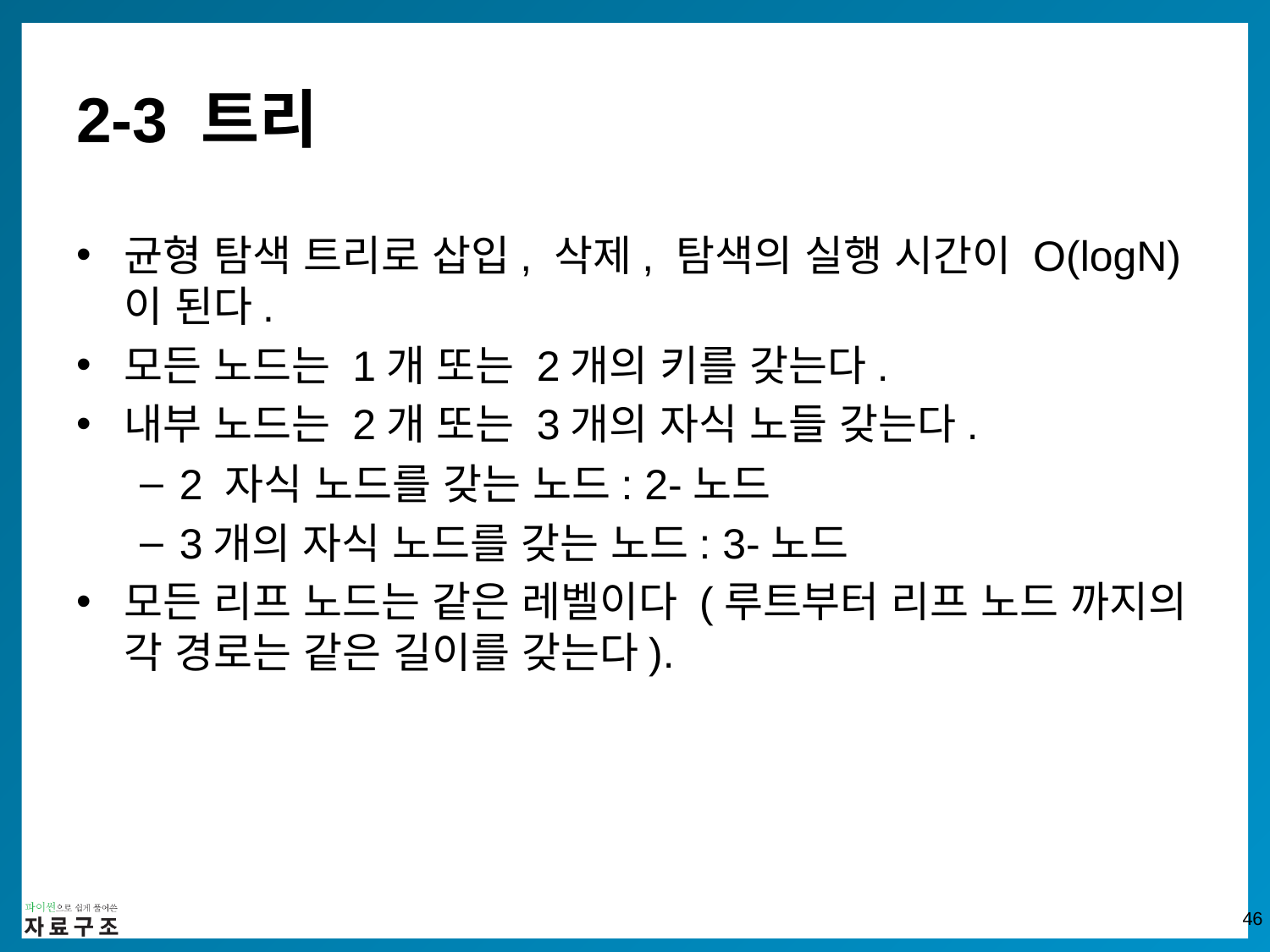

# 2-3 트리
균형 탐색 트리로 삽입, 삭제, 탐색의 실행 시간이 O(logN)이 된다.
모든 노드는 1개 또는 2개의 키를 갖는다.
내부 노드는 2개 또는 3개의 자식 노들 갖는다.
2 자식 노드를 갖는 노드: 2-노드
3개의 자식 노드를 갖는 노드: 3-노드
모든 리프 노드는 같은 레벨이다 (루트부터 리프 노드 까지의 각 경로는 같은 길이를 갖는다).